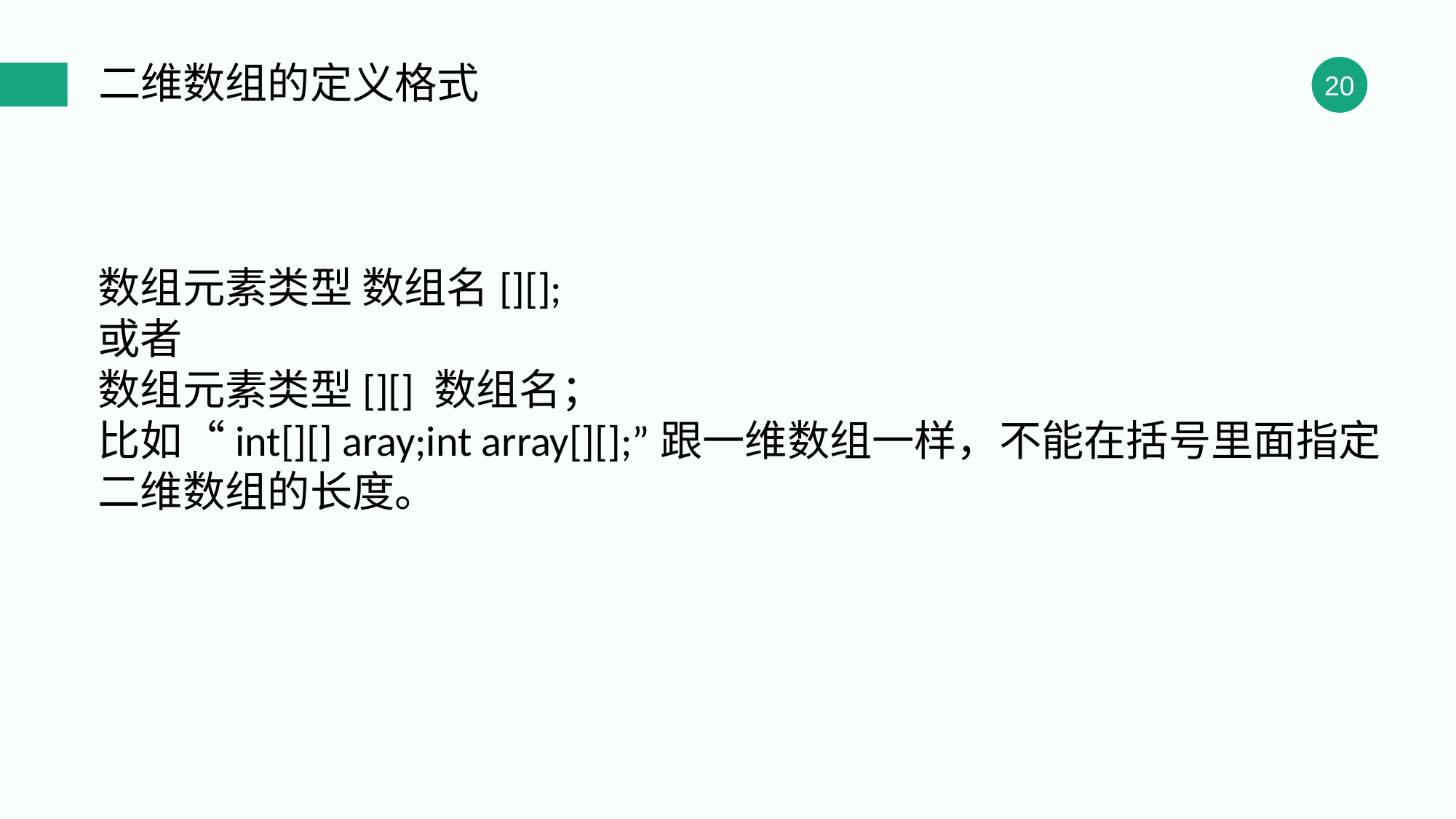

二维数组的定义格式
数组元素类型 数组名[][];
或者
数组元素类型[][] 数组名；
比如“int[][] aray;int array[][];”跟一维数组一样，不能在括号里面指定二维数组的长度。